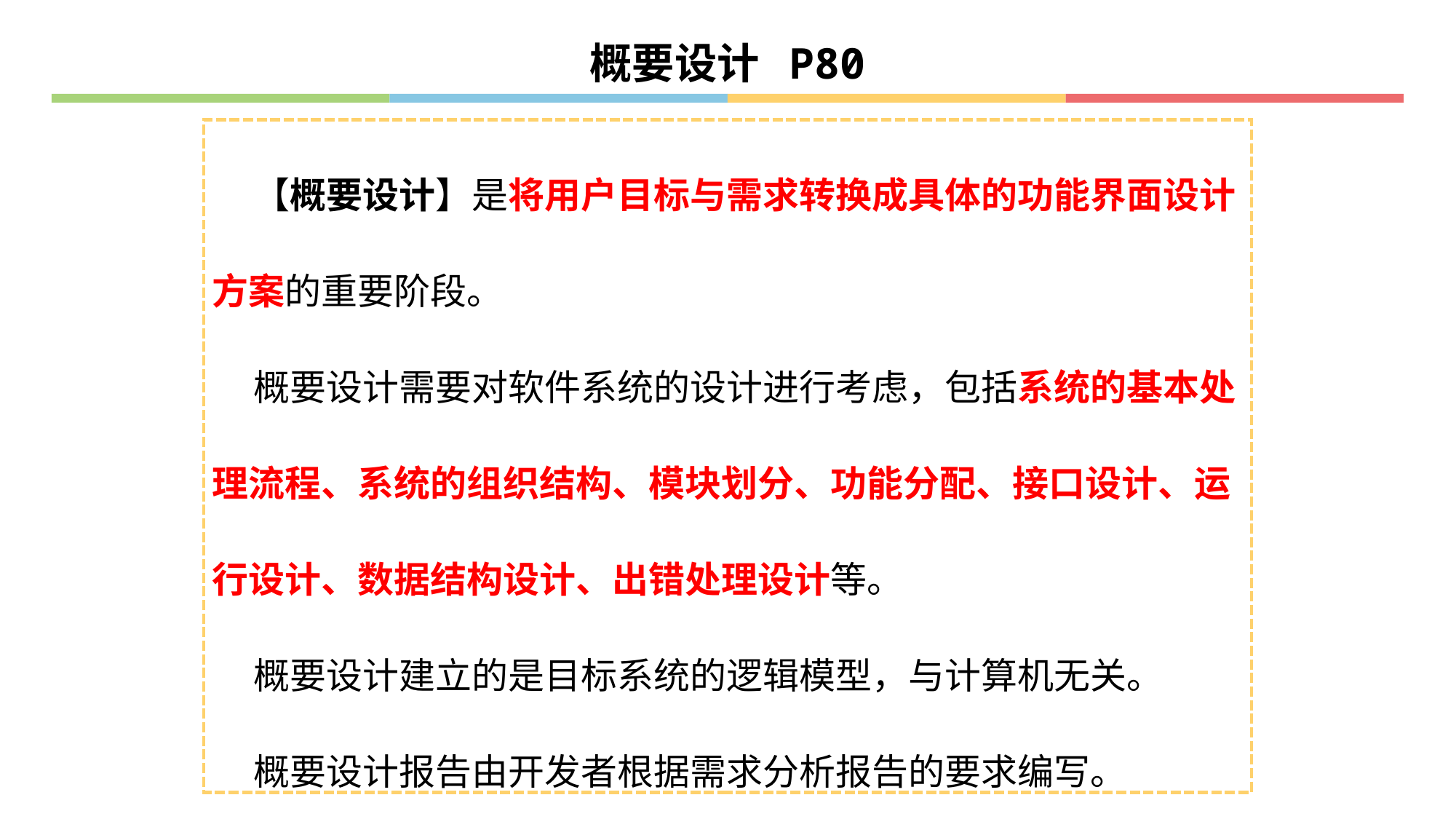

概要设计  P80
    【概要设计】是将用户目标与需求转换成具体的功能界面设计方案的重要阶段。
    概要设计需要对软件系统的设计进行考虑，包括系统的基本处理流程、系统的组织结构、模块划分、功能分配、接口设计、运行设计、数据结构设计、出错处理设计等。
    概要设计建立的是目标系统的逻辑模型，与计算机无关。
    概要设计报告由开发者根据需求分析报告的要求编写。